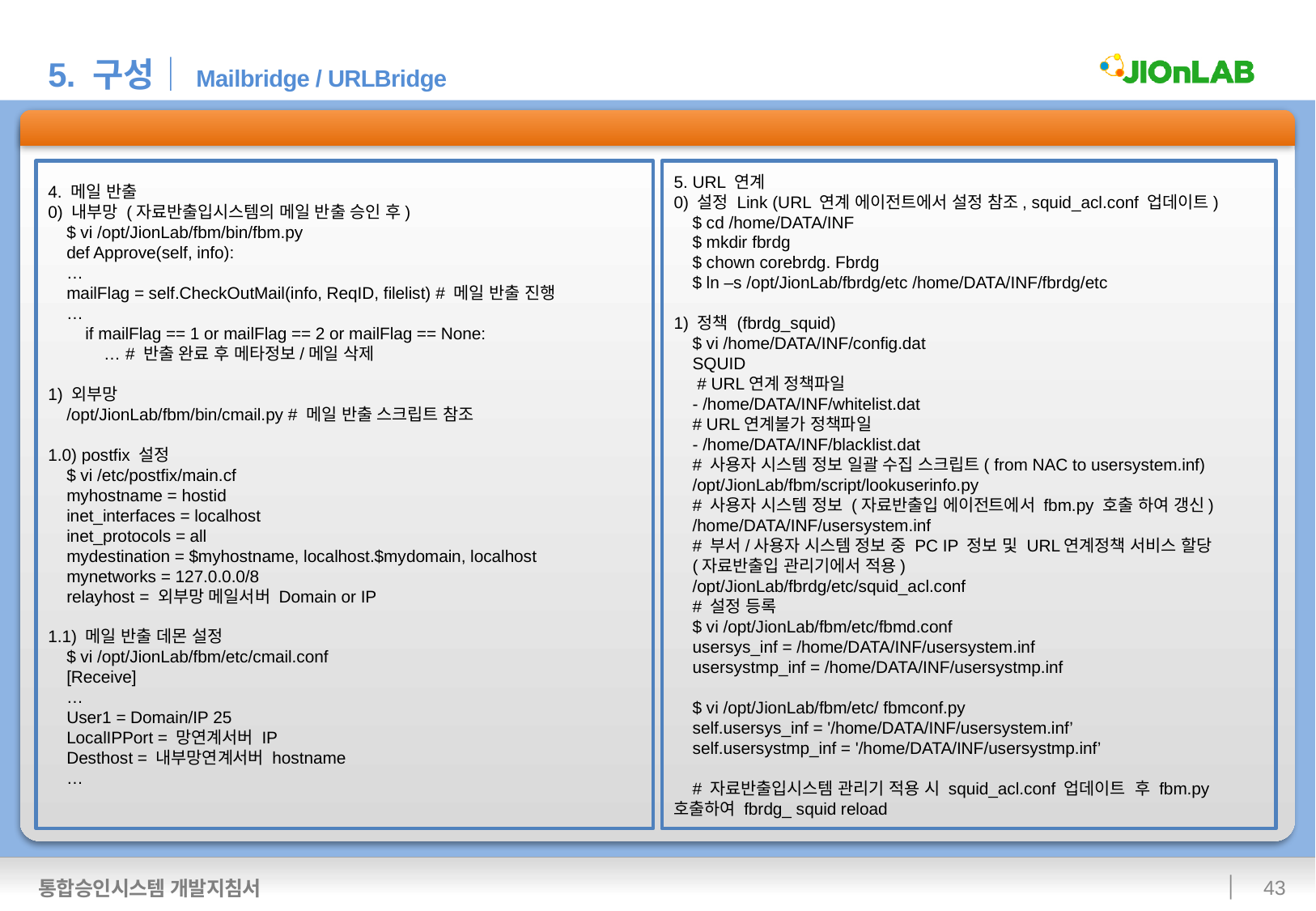

5. 구성│Mailbridge / URLBridge

통합승인시스템 구성

4. 메일 반출
0) 내부망 (자료반출입시스템의 메일 반출 승인 후)
    $ vi /opt/JionLab/fbm/bin/fbm.py
    def Approve(self, info):
    …
    mailFlag = self.CheckOutMail(info, ReqID, filelist) # 메일 반출 진행
    …
        if mailFlag == 1 or mailFlag == 2 or mailFlag == None:
            … # 반출 완료 후 메타정보/메일 삭제

1) 외부망
    /opt/JionLab/fbm/bin/cmail.py # 메일 반출 스크립트 참조

1.0) postfix 설정
    $ vi /etc/postfix/main.cf
    myhostname = hostid
    inet_interfaces = localhost
    inet_protocols = all
    mydestination = $myhostname, localhost.$mydomain, localhost
    mynetworks = 127.0.0.0/8
    relayhost = 외부망 메일서버 Domain or IP

1.1) 메일 반출 데몬 설정
    $ vi /opt/JionLab/fbm/etc/cmail.conf
    [Receive]
    …
    User1 = Domain/IP 25
    LocalIPPort = 망연계서버 IP
    Desthost = 내부망연계서버 hostname
    …

5. URL 연계
0) 설정 Link (URL 연계 에이전트에서 설정 참조, squid_acl.conf 업데이트)
    $ cd /home/DATA/INF
    $ mkdir fbrdg
    $ chown corebrdg. Fbrdg
    $ ln –s /opt/JionLab/fbrdg/etc /home/DATA/INF/fbrdg/etc

1) 정책 (fbrdg_squid)
    $ vi /home/DATA/INF/config.dat
    SQUID
     # URL연계 정책파일
    - /home/DATA/INF/whitelist.dat
    # URL연계불가 정책파일
    - /home/DATA/INF/blacklist.dat
    # 사용자 시스템 정보 일괄 수집 스크립트( from NAC to usersystem.inf)
    /opt/JionLab/fbm/script/lookuserinfo.py
    # 사용자 시스템 정보 (자료반출입 에이전트에서 fbm.py 호출 하여 갱신)
    /home/DATA/INF/usersystem.inf
    # 부서/사용자 시스템 정보 중 PC IP 정보 및 URL연계정책 서비스 할당
    (자료반출입 관리기에서 적용)
    /opt/JionLab/fbrdg/etc/squid_acl.conf
    # 설정 등록
    $ vi /opt/JionLab/fbm/etc/fbmd.conf
    usersys_inf = /home/DATA/INF/usersystem.inf
    usersystmp_inf = /home/DATA/INF/usersystmp.inf

    $ vi /opt/JionLab/fbm/etc/ fbmconf.py
    self.usersys_inf = '/home/DATA/INF/usersystem.inf’
    self.usersystmp_inf = '/home/DATA/INF/usersystmp.inf’

    # 자료반출입시스템 관리기 적용 시 squid_acl.conf 업데이트  후 fbm.py 호출하여 fbrdg_ squid reload
 43